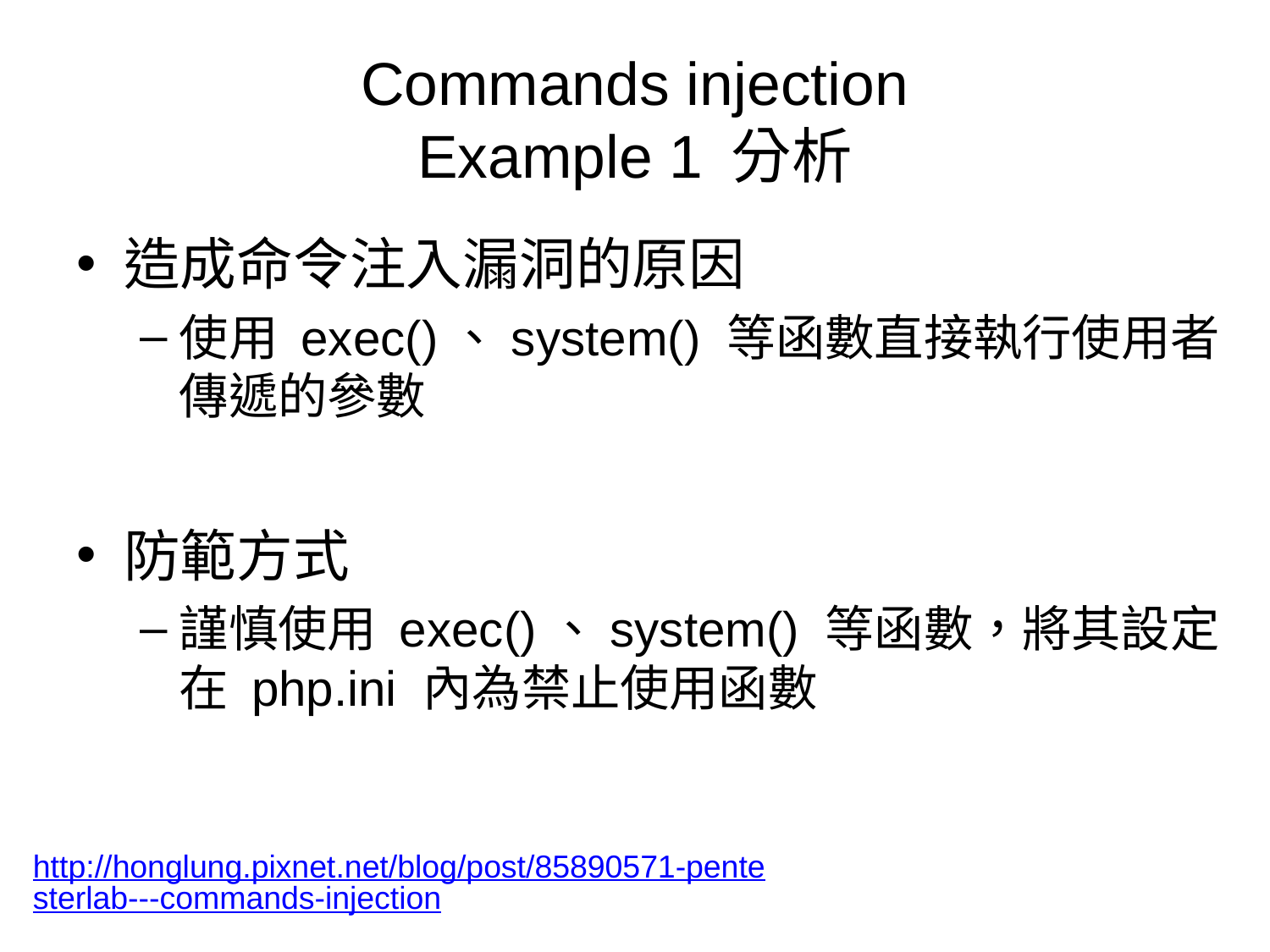

# Commands injection Example 1 分析
造成命令注入漏洞的原因
使用 exec()、system() 等函數直接執行使用者傳遞的參數

防範方式
謹慎使用 exec()、system() 等函數，將其設定在 php.ini 內為禁止使用函數
http://honglung.pixnet.net/blog/post/85890571-pentesterlab---commands-injection